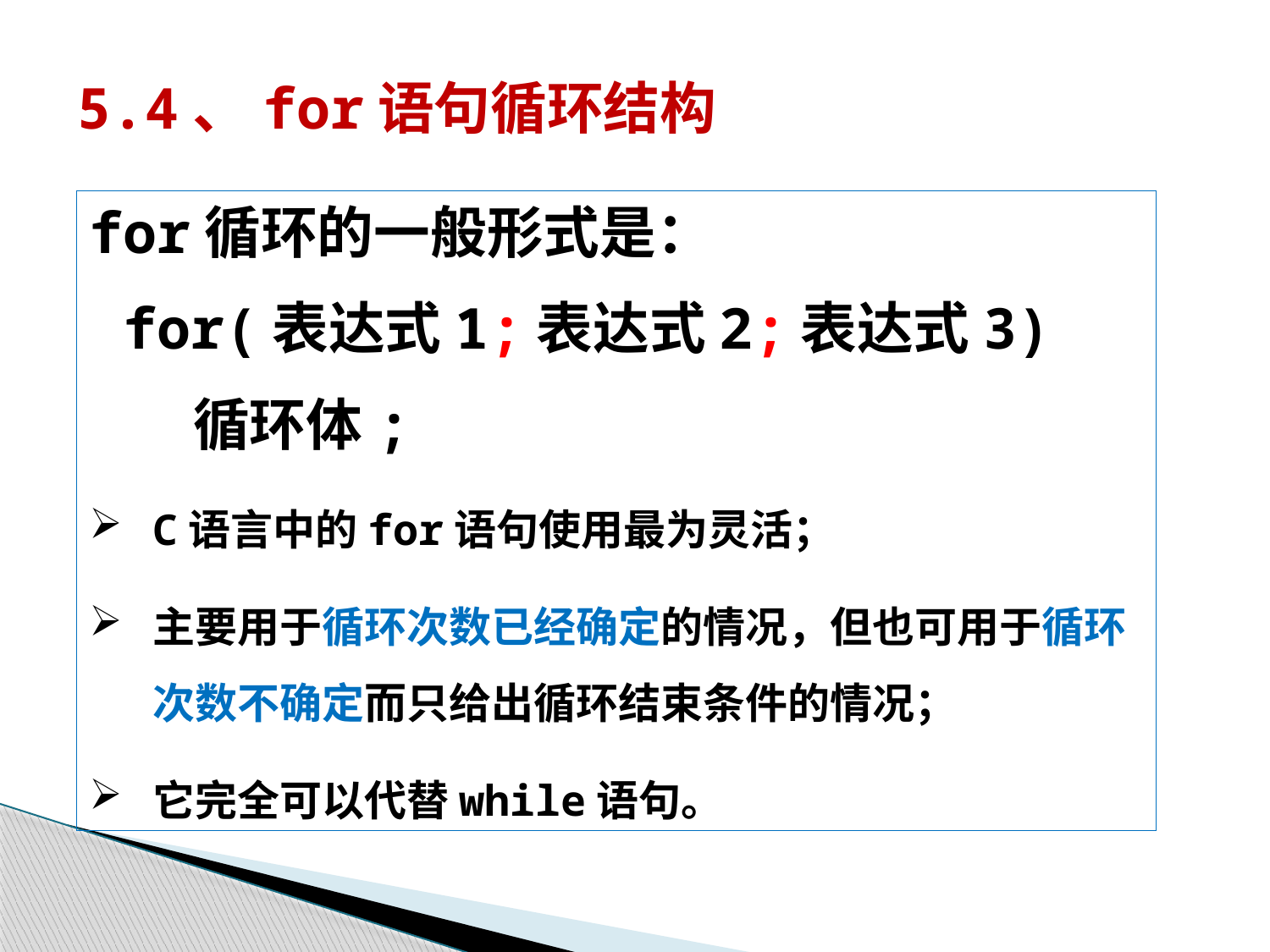

5.4、for语句循环结构
for循环的一般形式是：
 for(表达式1;表达式2;表达式3)
       循环体;
C语言中的for语句使用最为灵活；
主要用于循环次数已经确定的情况，但也可用于循环次数不确定而只给出循环结束条件的情况；
它完全可以代替while语句。